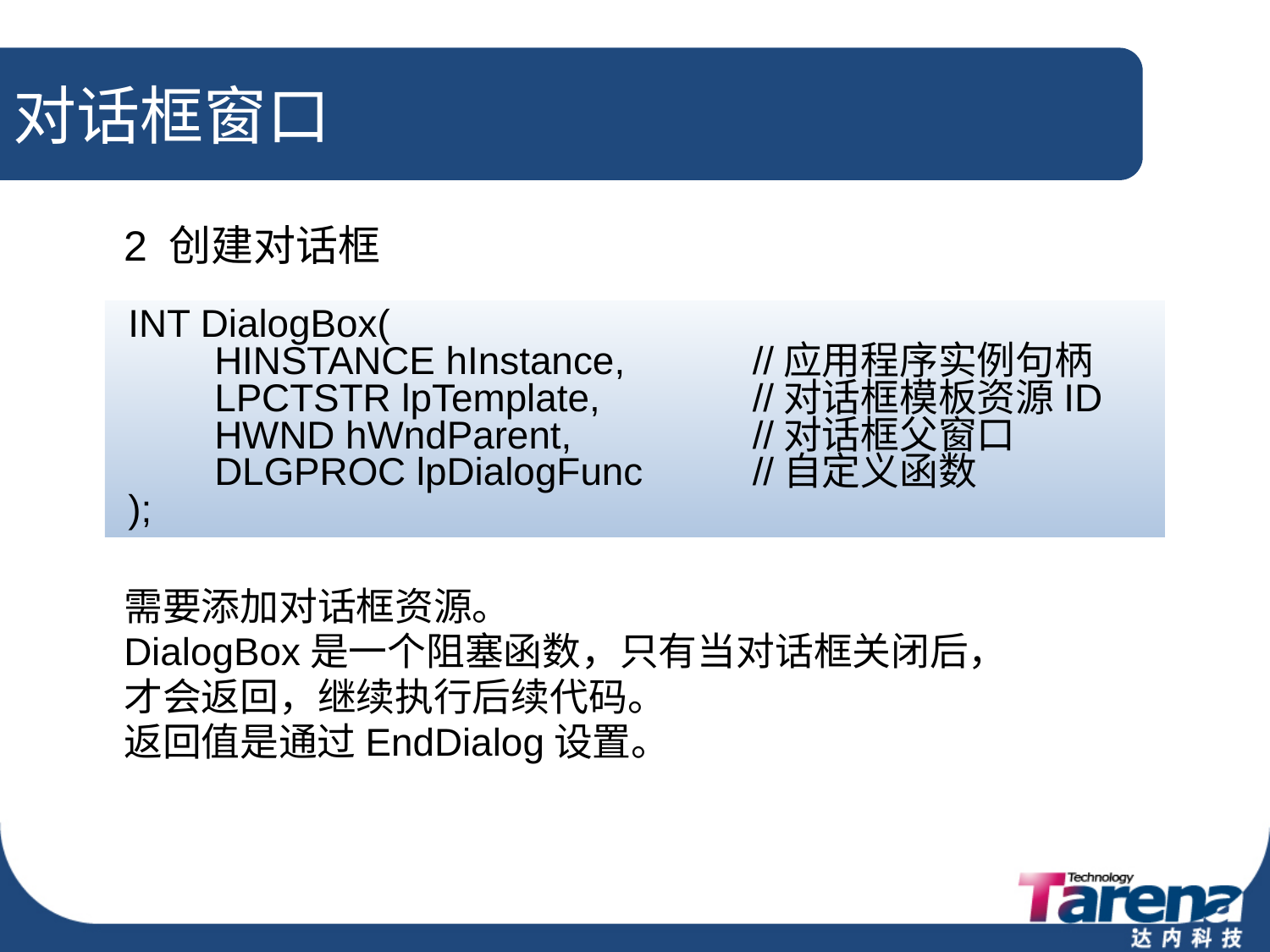

# 对话框窗口
    2 创建对话框

	需要添加对话框资源。
	DialogBox是一个阻塞函数，只有当对话框关闭后，
	才会返回，继续执行后续代码。
	返回值是通过EndDialog设置。
 INT DialogBox(
         HINSTANCE hInstance,	//应用程序实例句柄
         LPCTSTR lpTemplate, 		//对话框模板资源ID
         HWND hWndParent, 		//对话框父窗口
         DLGPROC lpDialogFunc 	//自定义函数
 );